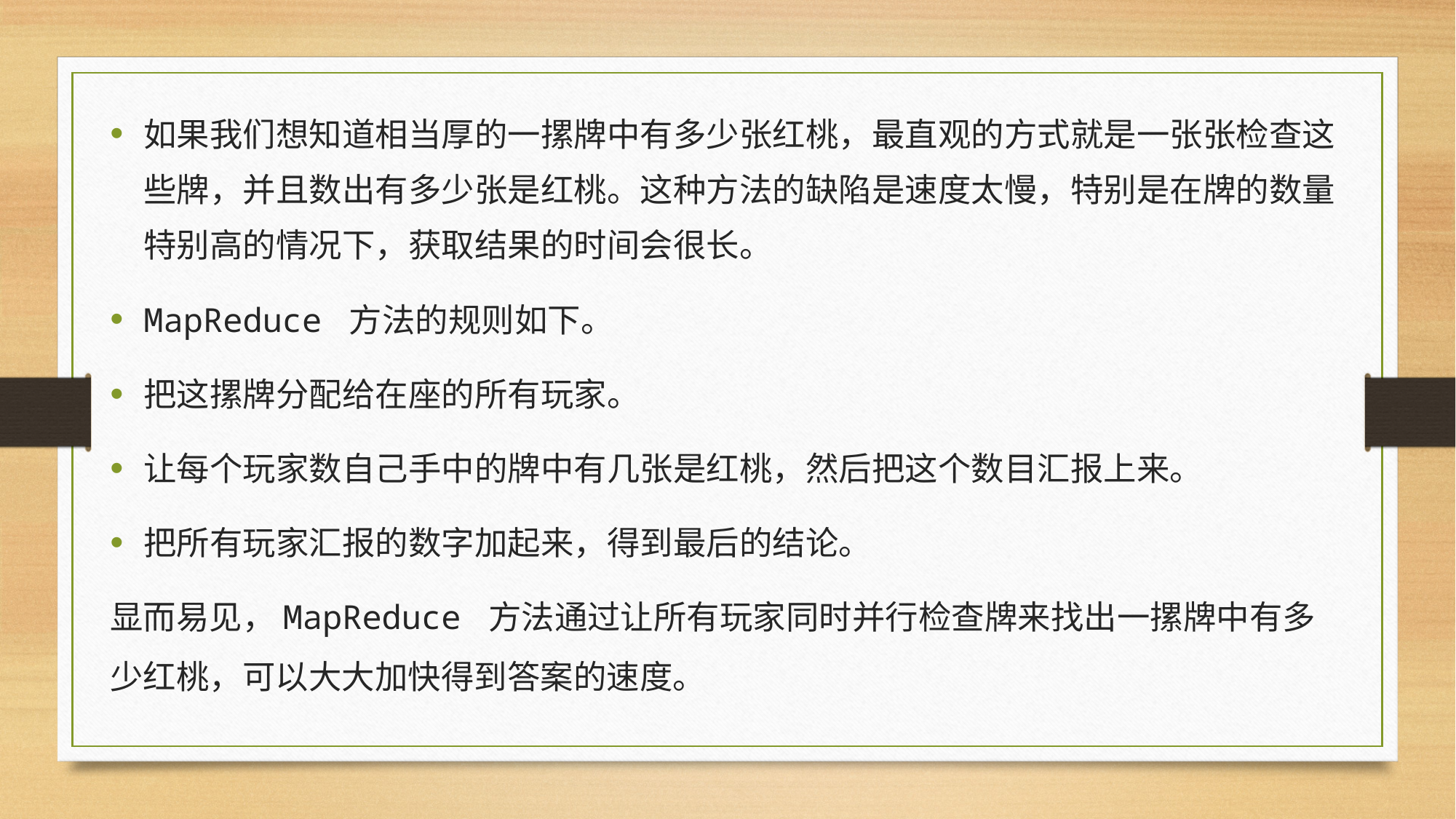

如果我们想知道相当厚的一摞牌中有多少张红桃，最直观的方式就是一张张检查这些牌，并且数出有多少张是红桃。这种方法的缺陷是速度太慢，特别是在牌的数量特别高的情况下，获取结果的时间会很长。
MapReduce 方法的规则如下。
把这摞牌分配给在座的所有玩家。
让每个玩家数自己手中的牌中有几张是红桃，然后把这个数目汇报上来。
把所有玩家汇报的数字加起来，得到最后的结论。
显而易见，MapReduce 方法通过让所有玩家同时并行检查牌来找出一摞牌中有多少红桃，可以大大加快得到答案的速度。